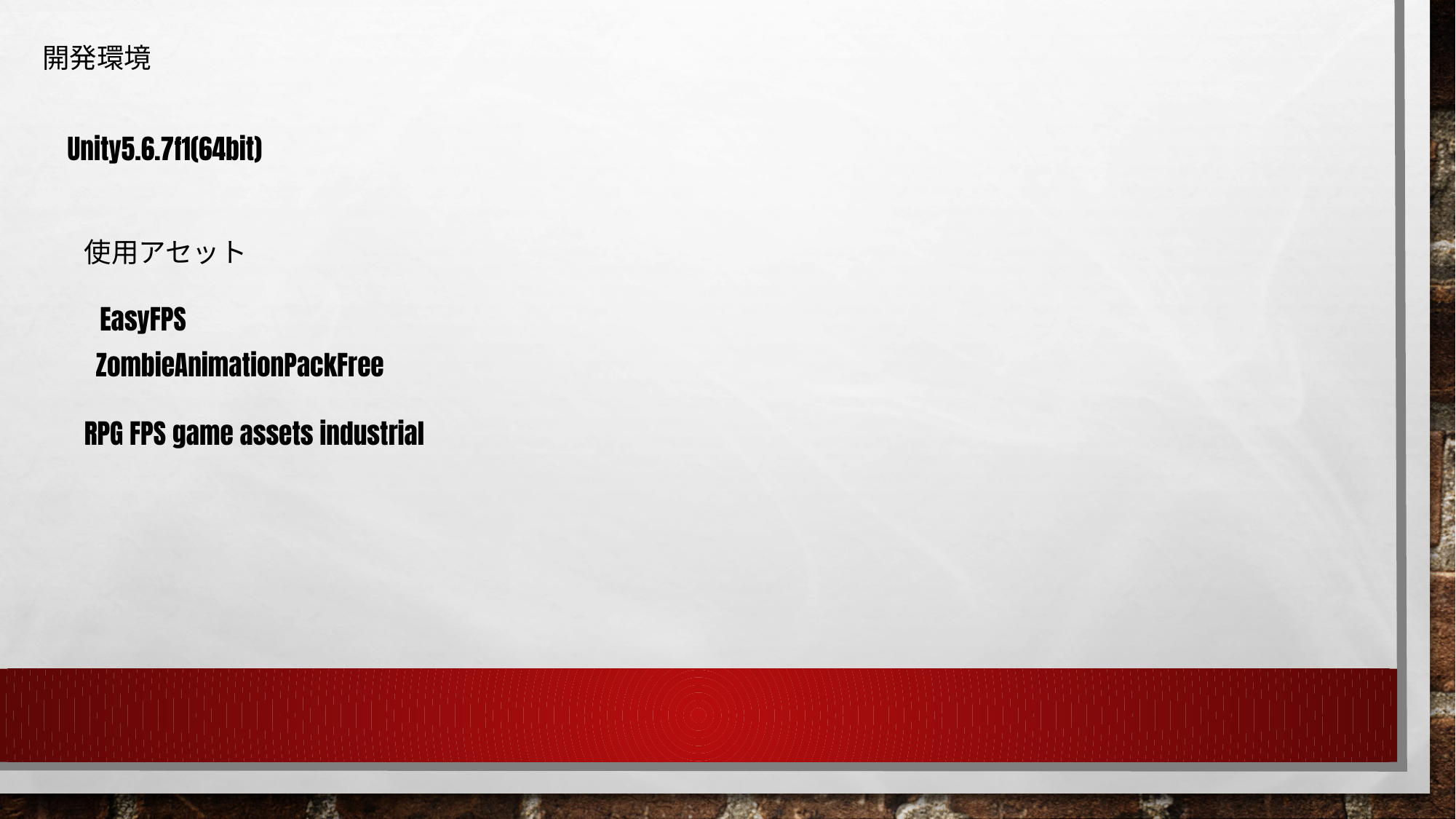

開発環境

Unity5.6.7f1(64bit)
使用アセット
EasyFPS
ZombieAnimationPackFree
RPG FPS game assets industrial